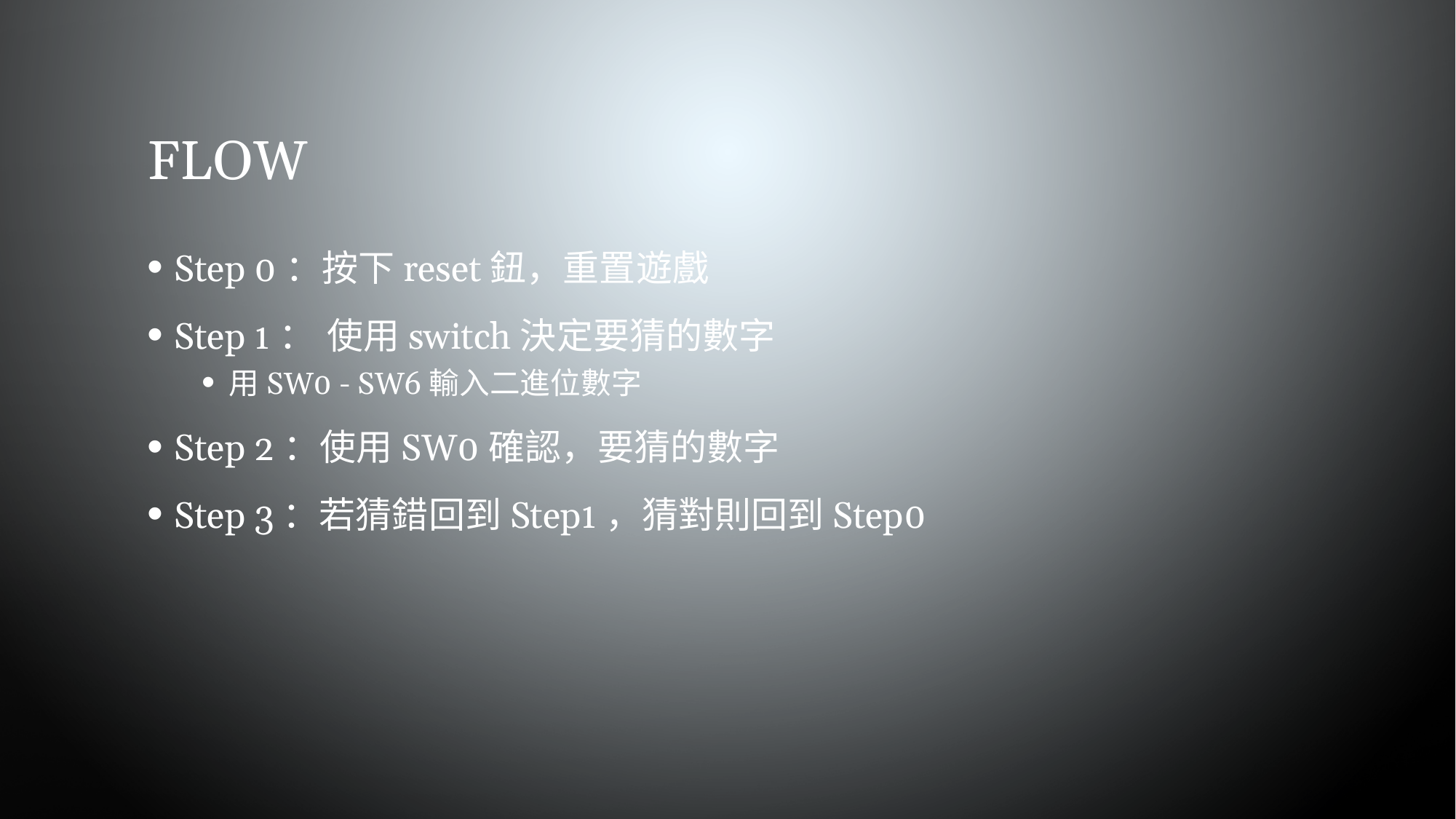

flow
Step 0：按下reset鈕，重置遊戲
Step 1： 使用switch決定要猜的數字
用SW0 - SW6輸入二進位數字
Step 2：使用SW0確認，要猜的數字
Step 3：若猜錯回到Step1，猜對則回到Step0